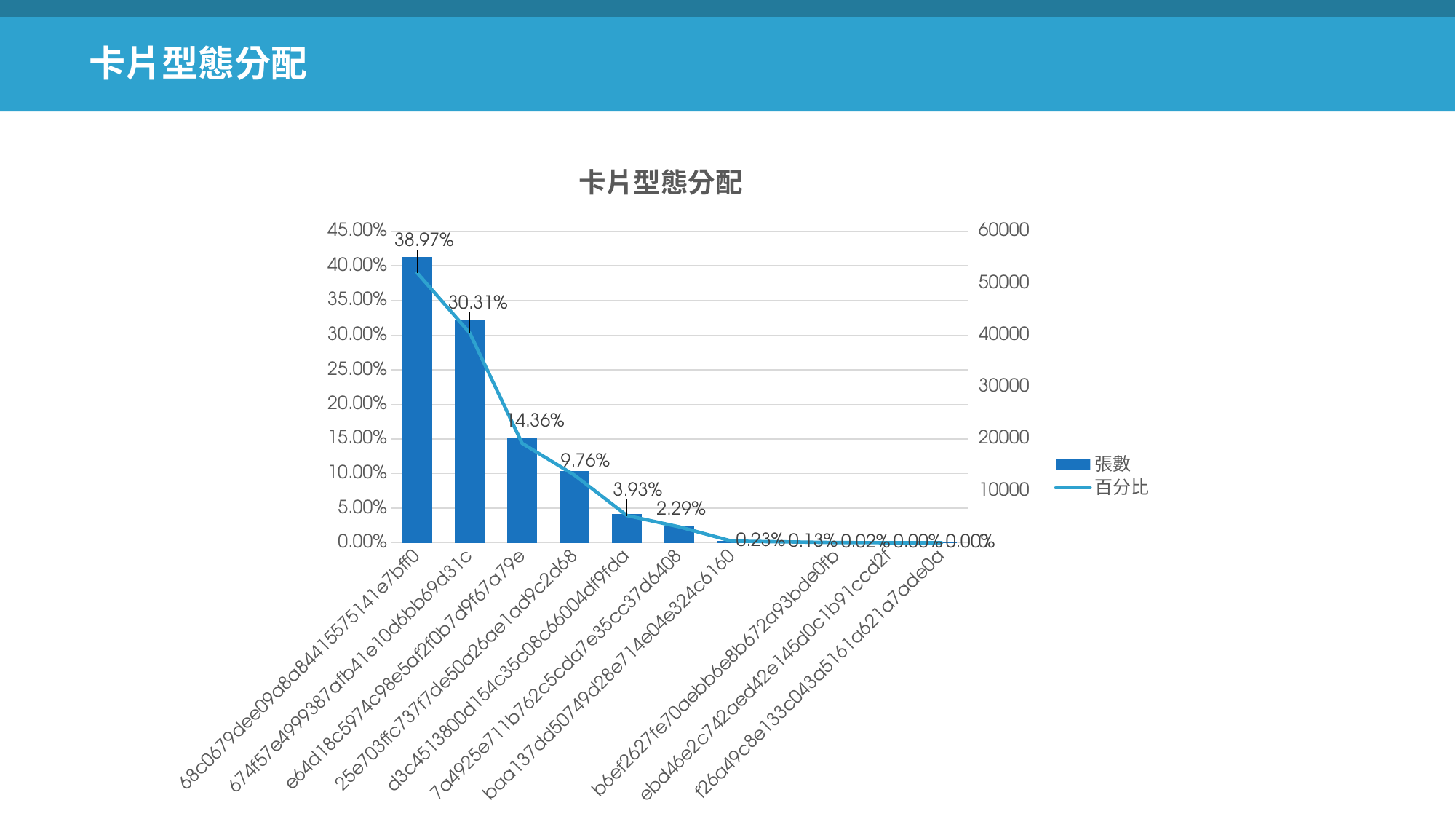

卡片型態分配

### Chart: 卡片型態分配

| Category | 張數 | 百分比 |
|---|---|---|
| 68c0679dee09a8a84415575141e7bff0 | 55091.0 | 0.3897185220817623 |
| 674f57e4999387afb41e10d6bb69d31c | 42850.0 | 0.3031246241891328 |
| e64d18c5974c98e5af2f0b7d9f67a79e | 20297.0 | 0.1435827420575689 |
| 25e703ffc737f7de50a26ae1ad9c2d68 | 13792.0 | 0.09756580669350104 |
| d3c4513800d154c35c08c66004df9fda | 5549.0 | 0.03925410827597428 |
| 7a4925e711b762c5cda7e35cc37d6408 | 3235.0 | 0.022884671161069885 |
| baa137dd50749d28e714e04e324c6160 | 327.0 | 0.0023132264202998 |
|  | 179.0 | 0.0012662615572894928 |
| b6ef2627fe70aebb6e8b672a93bde0fb | 35.0 | 0.0002475930419281131 |
| ebd46e2c742aed42e145d0c1b91ccd2f | 5.0 | 3.537043456115902e-05 |
| f26a49c8e133c043a5161a621a7ade0a | 1.0 | 7.074086912231804e-06 |